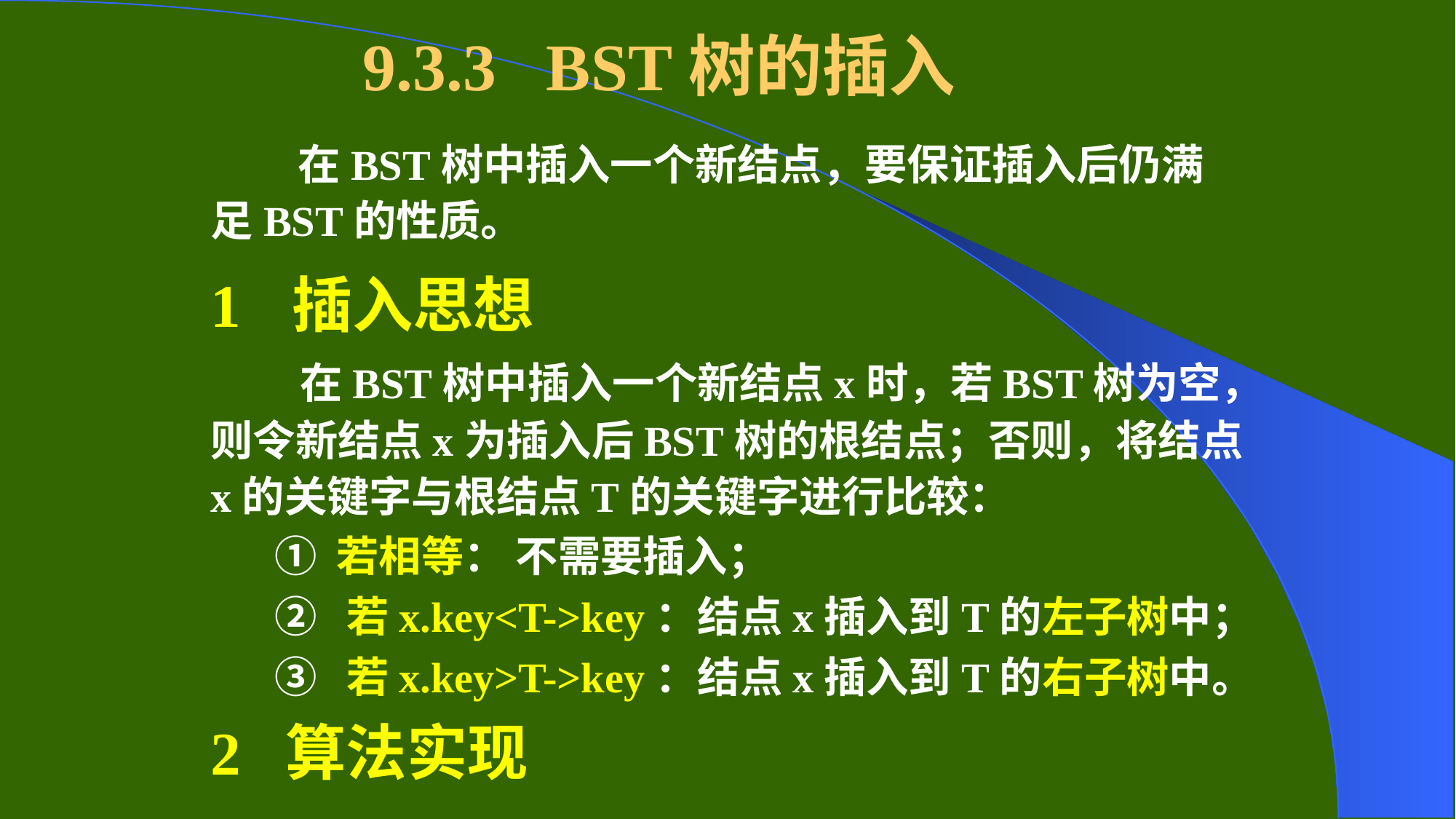

# 9.3.3   BST树的插入
        在BST树中插入一个新结点，要保证插入后仍满足BST的性质。
1 插入思想
       在BST树中插入一个新结点x时，若BST树为空，则令新结点x为插入后BST树的根结点；否则，将结点x的关键字与根结点T的关键字进行比较：
① 若相等： 不需要插入；
②  若x.key<T->key：结点x插入到T的左子树中；
③  若x.key>T->key：结点x插入到T的右子树中。
2  算法实现